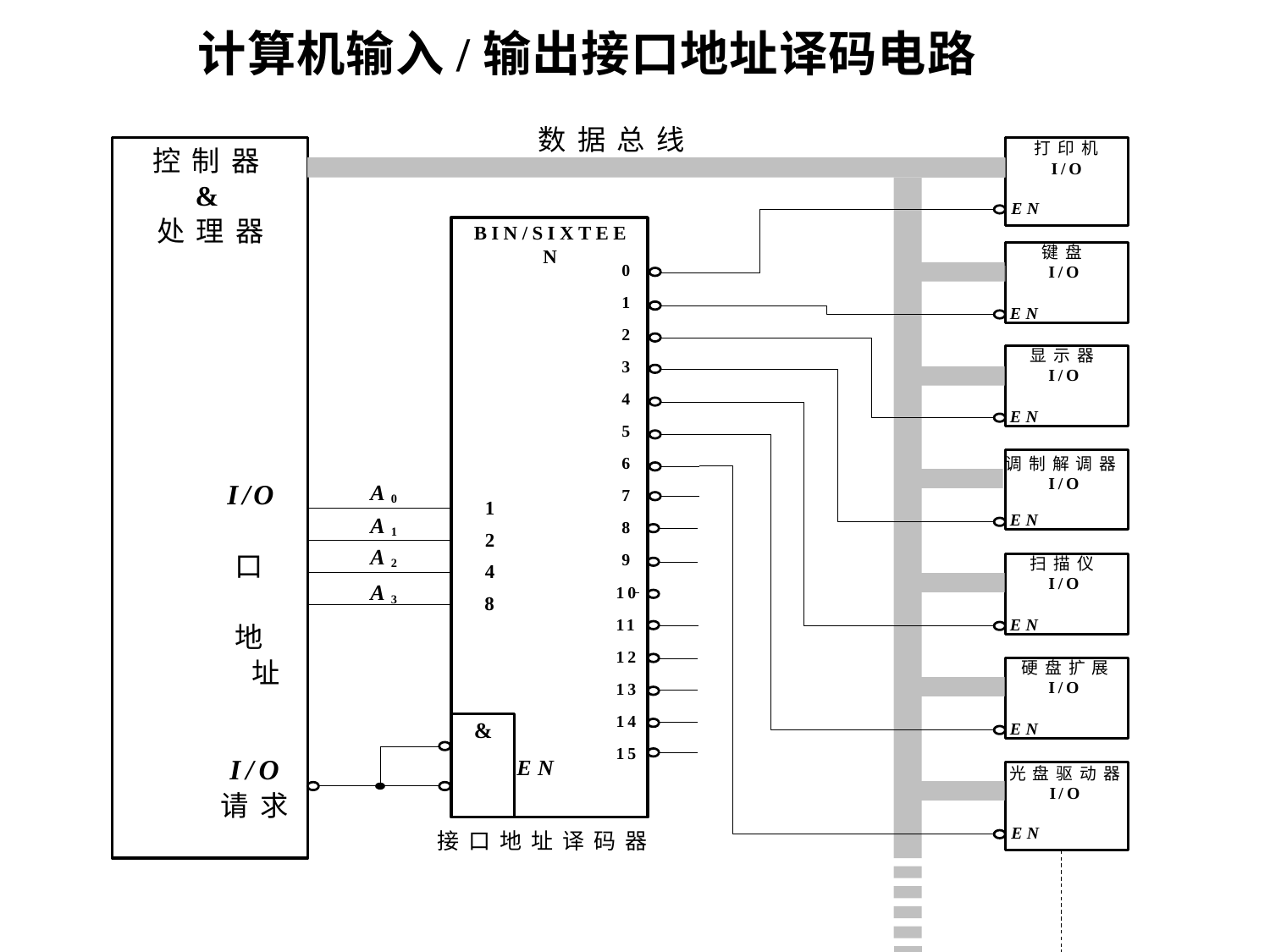

# 计算机输入/输出接口地址译码电路
数据总线

打印机
I/O
控制器  &  处理器

EN

BIN/SIXTEE
键盘
I/O

EN
N
0
1
2
3
4
5
6
7
8
9

显示器
I/O

EN

调制解调器
I/O

EN

I/O  口  地  址
A0

1
2
4
8

A1

A2
扫描仪
I/O

EN

A3
10
11
12
13

硬盘扩展
I/O

EN

14

&

15

I/O
请求

EN

光盘驱动器

I/O

EN
接口地址译码器